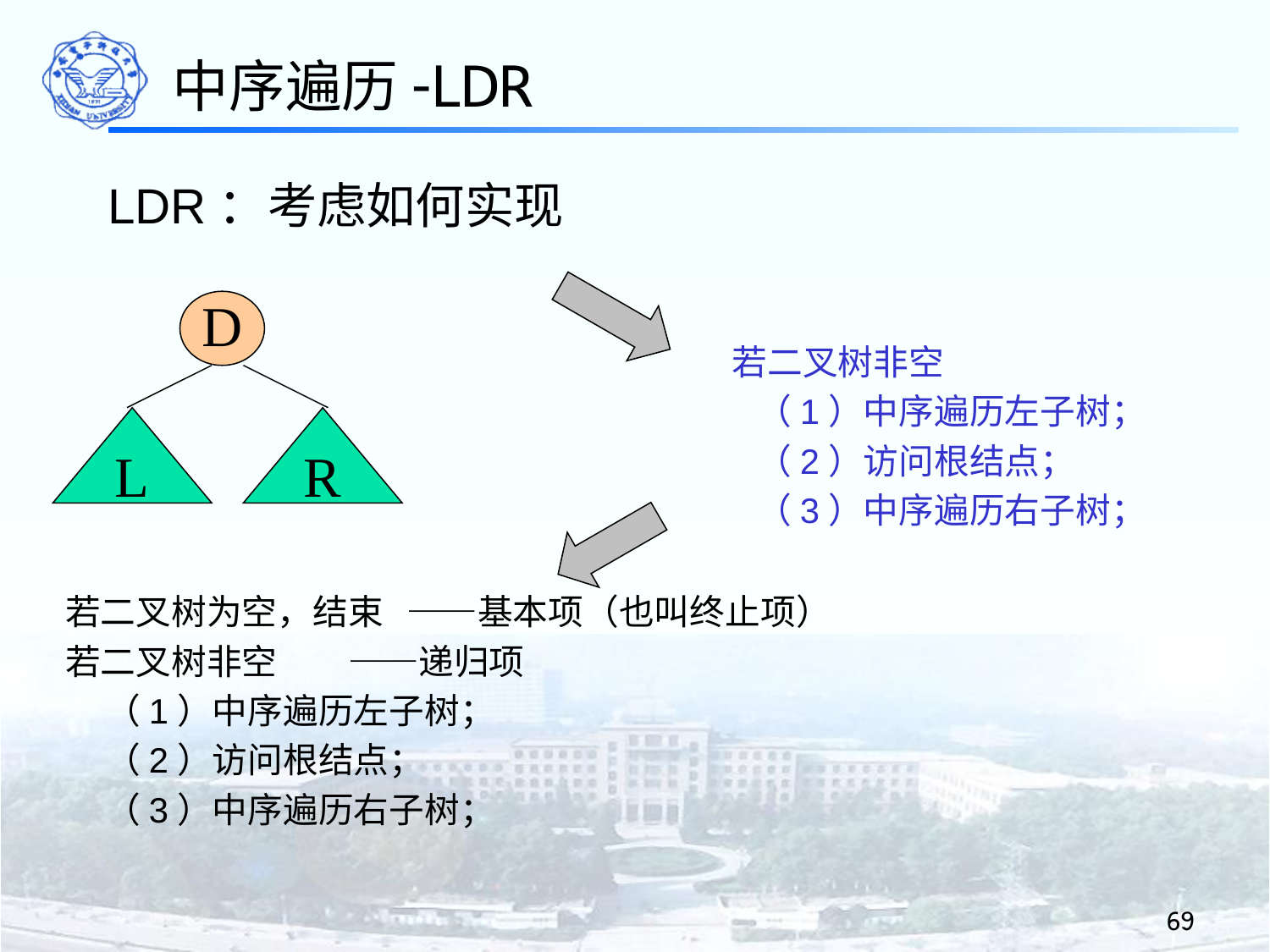

中序遍历-LDR
LDR：考虑如何实现

D

L
R
若二叉树非空
  （1）中序遍历左子树；
  （2）访问根结点；
  （3）中序遍历右子树；

若二叉树为空，结束   ——基本项（也叫终止项）
若二叉树非空         ——递归项
    （1）中序遍历左子树；
    （2）访问根结点；
    （3）中序遍历右子树；
69